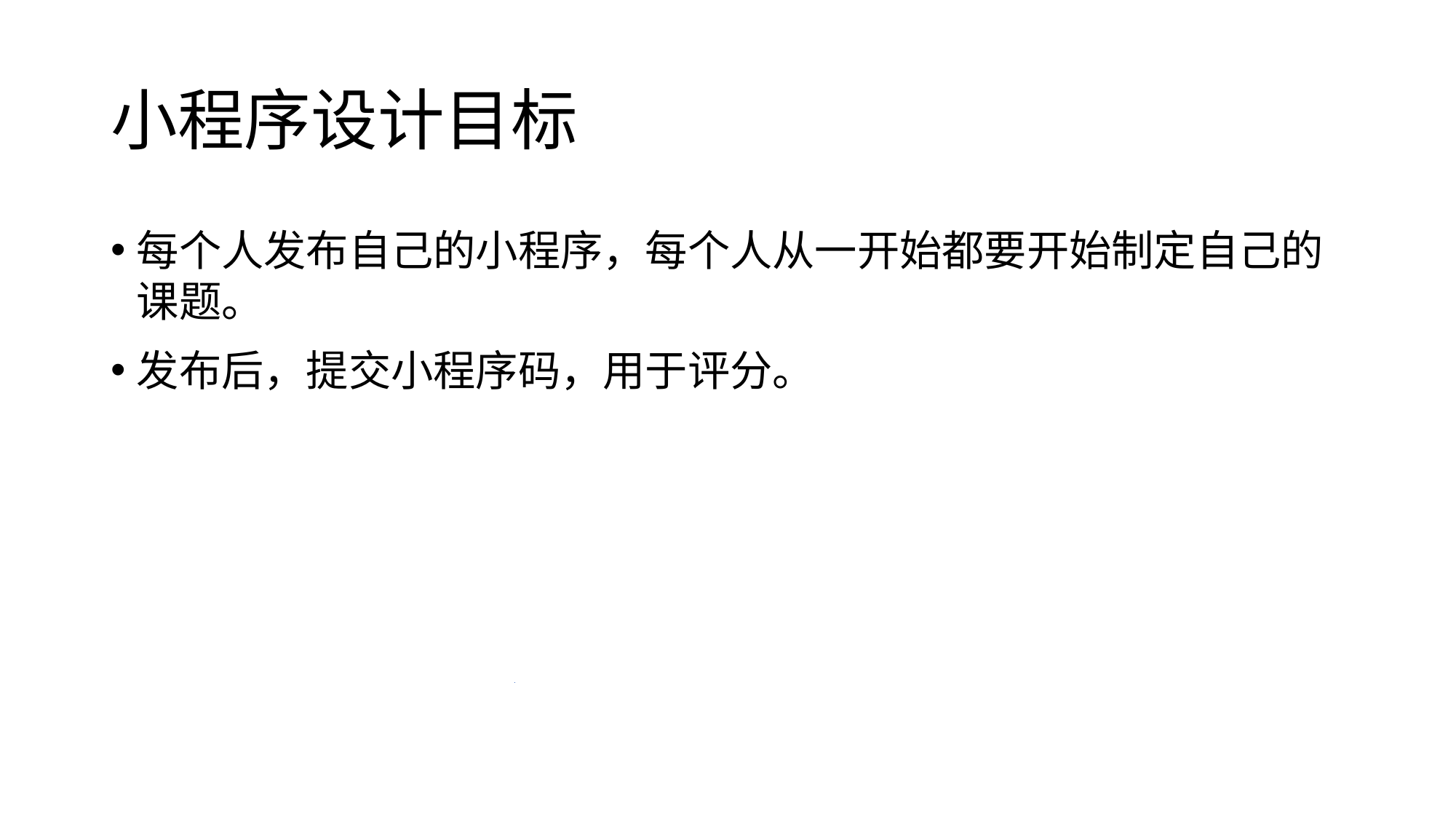

# 小程序设计目标
每个人发布自己的小程序，每个人从一开始都要开始制定自己的课题。
发布后，提交小程序码，用于评分。